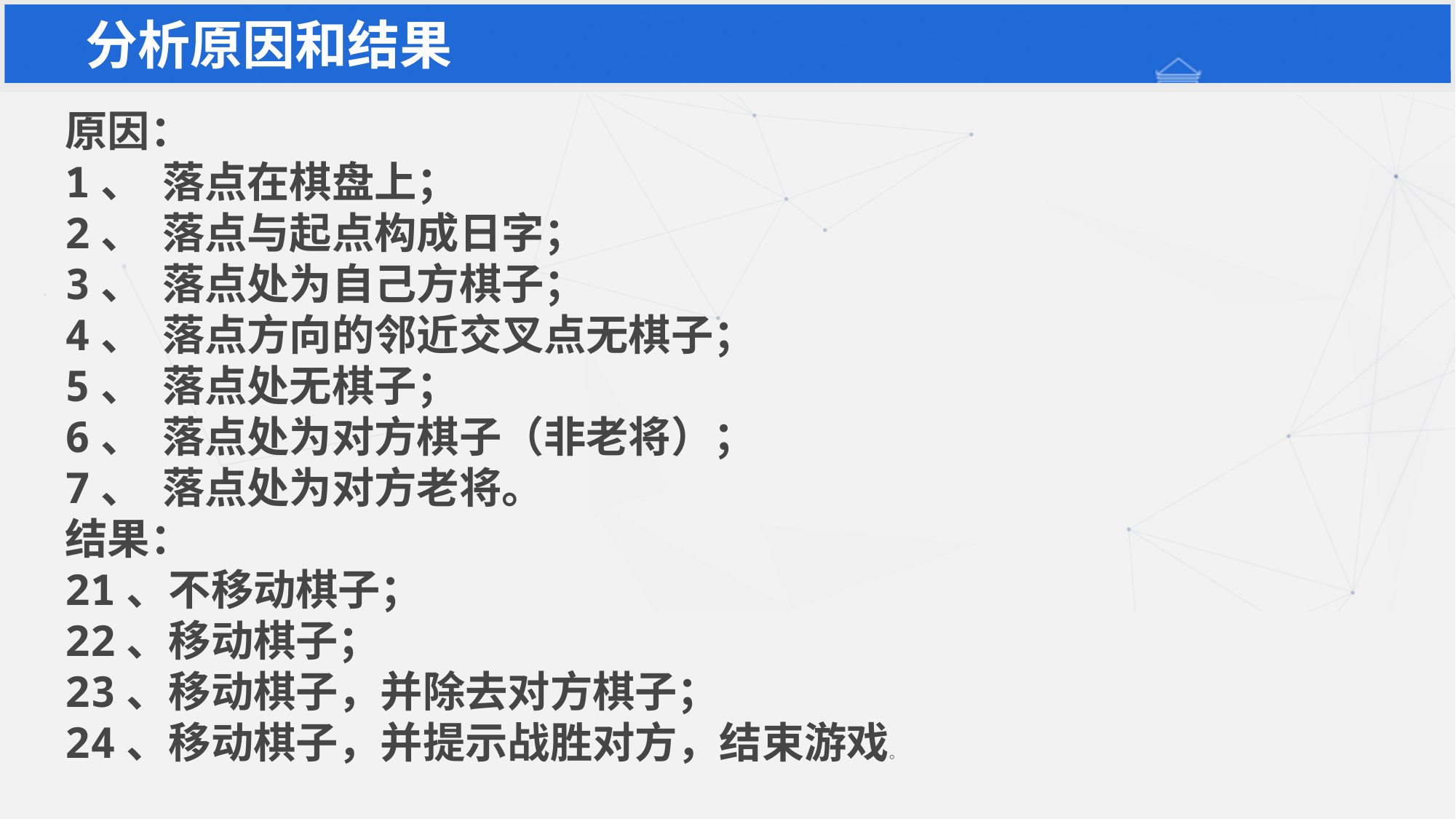

# 分析原因和结果
原因：
1、  落点在棋盘上；
2、  落点与起点构成日字；
3、  落点处为自己方棋子；
4、  落点方向的邻近交叉点无棋子；
5、  落点处无棋子；
6、  落点处为对方棋子（非老将）；
7、  落点处为对方老将。
结果：
21、不移动棋子；
22、移动棋子；
23、移动棋子，并除去对方棋子；
24、移动棋子，并提示战胜对方，结束游戏。